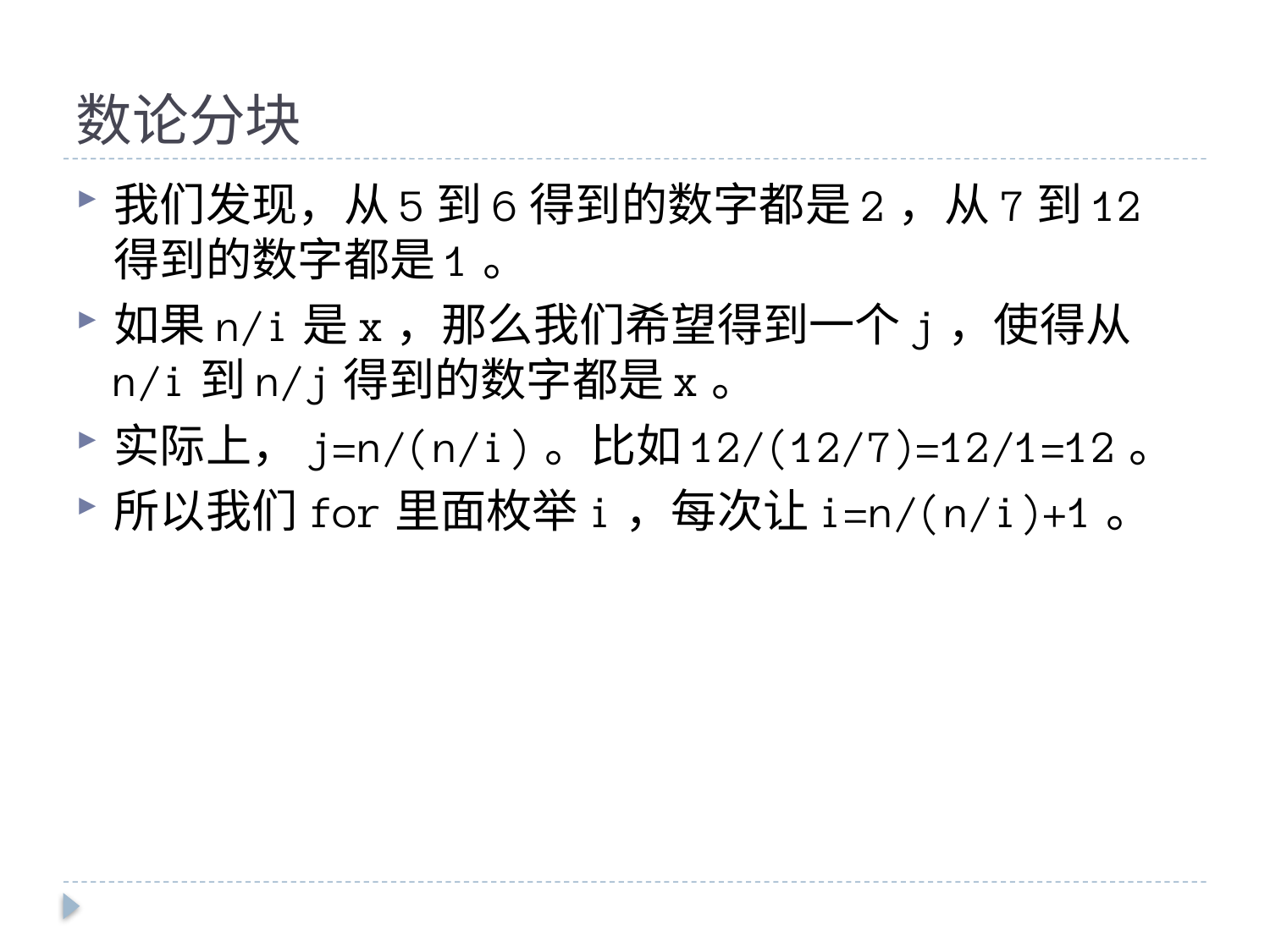

# 数论分块
我们发现，从5到6得到的数字都是2，从7到12得到的数字都是1。
如果n/i是x，那么我们希望得到一个j，使得从n/i到n/j得到的数字都是x。
实际上，j=n/(n/i)。比如12/(12/7)=12/1=12。
所以我们for里面枚举i，每次让i=n/(n/i)+1。